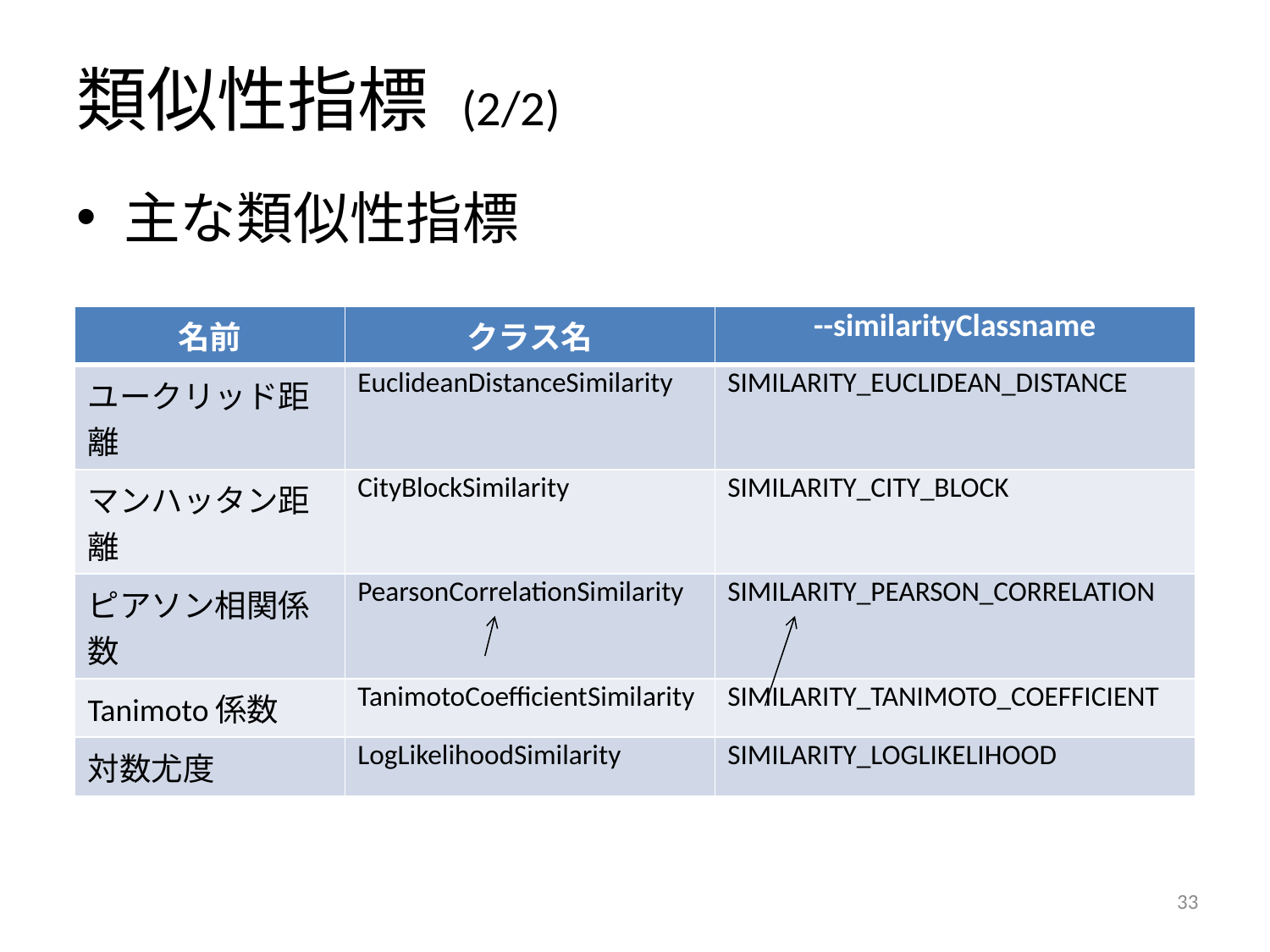

# 類似性指標 (2/2)
主な類似性指標

org.apache.mahout.cf.taste.impl.similarity.*
org.apache.mahout.math.hadoop.similarity.cooccurrence.measures.VectorSimilarityMeasures
| 名前 | クラス名 | --similarityClassname |
| --- | --- | --- |
| ユークリッド距離 | EuclideanDistanceSimilarity | SIMILARITY\_EUCLIDEAN\_DISTANCE |
| マンハッタン距離 | CityBlockSimilarity | SIMILARITY\_CITY\_BLOCK |
| ピアソン相関係数 | PearsonCorrelationSimilarity | SIMILARITY\_PEARSON\_CORRELATION |
| Tanimoto係数 | TanimotoCoefficientSimilarity | SIMILARITY\_TANIMOTO\_COEFFICIENT |
| 対数尤度 | LogLikelihoodSimilarity | SIMILARITY\_LOGLIKELIHOOD |
33